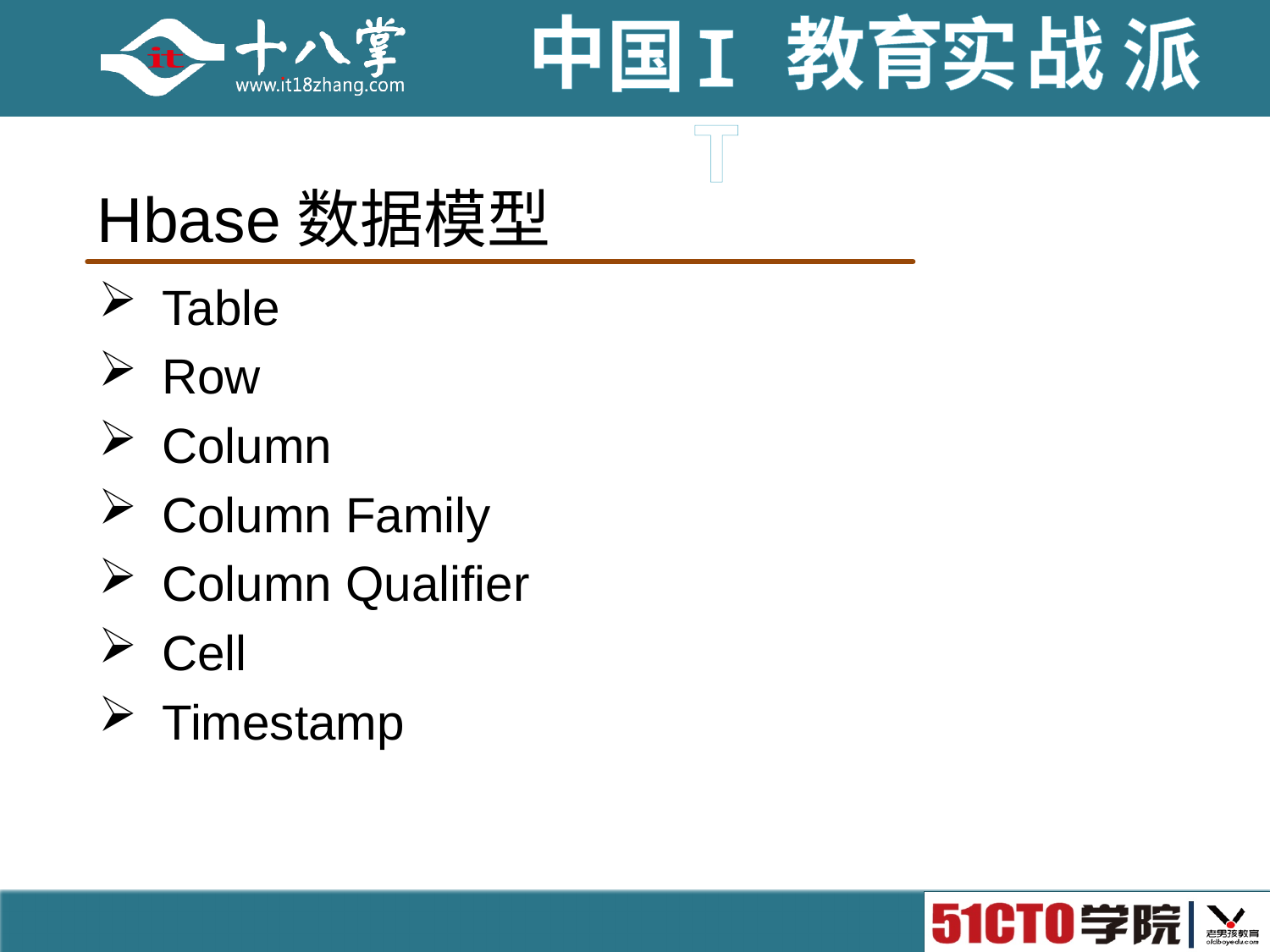

# Hbase数据模型
Table
Row
Column
Column Family
Column Qualifier
Cell
Timestamp